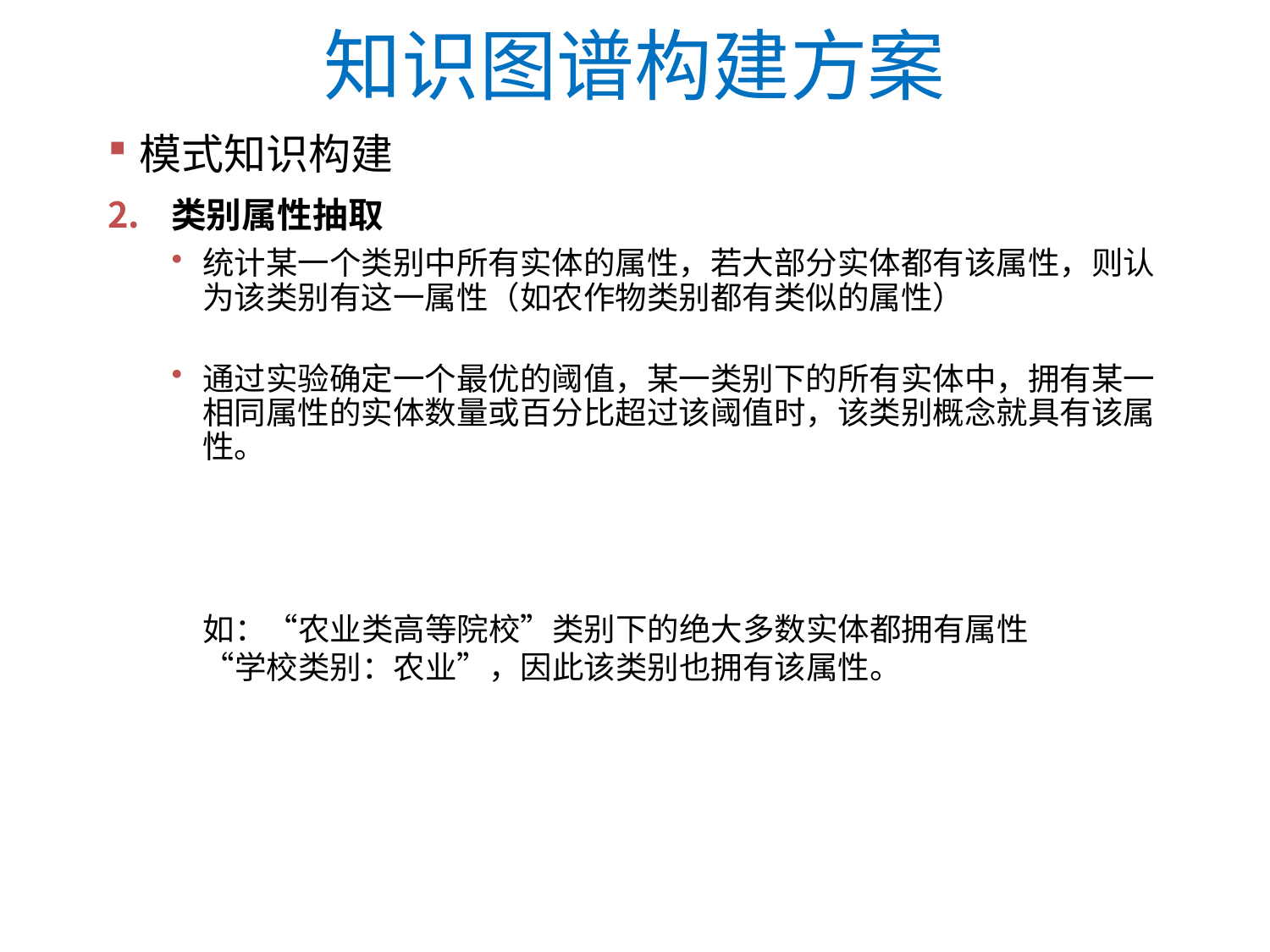

# 知识图谱构建方案

模式知识构建
类别属性抽取
统计某一个类别中所有实体的属性，若大部分实体都有该属性，则认为该类别有这一属性（如农作物类别都有类似的属性）

通过实验确定一个最优的阈值，某一类别下的所有实体中，拥有某一相同属性的实体数量或百分比超过该阈值时，该类别概念就具有该属性。

如：“农业类高等院校”类别下的绝大多数实体都拥有属性“学校类别：农业”，因此该类别也拥有该属性。